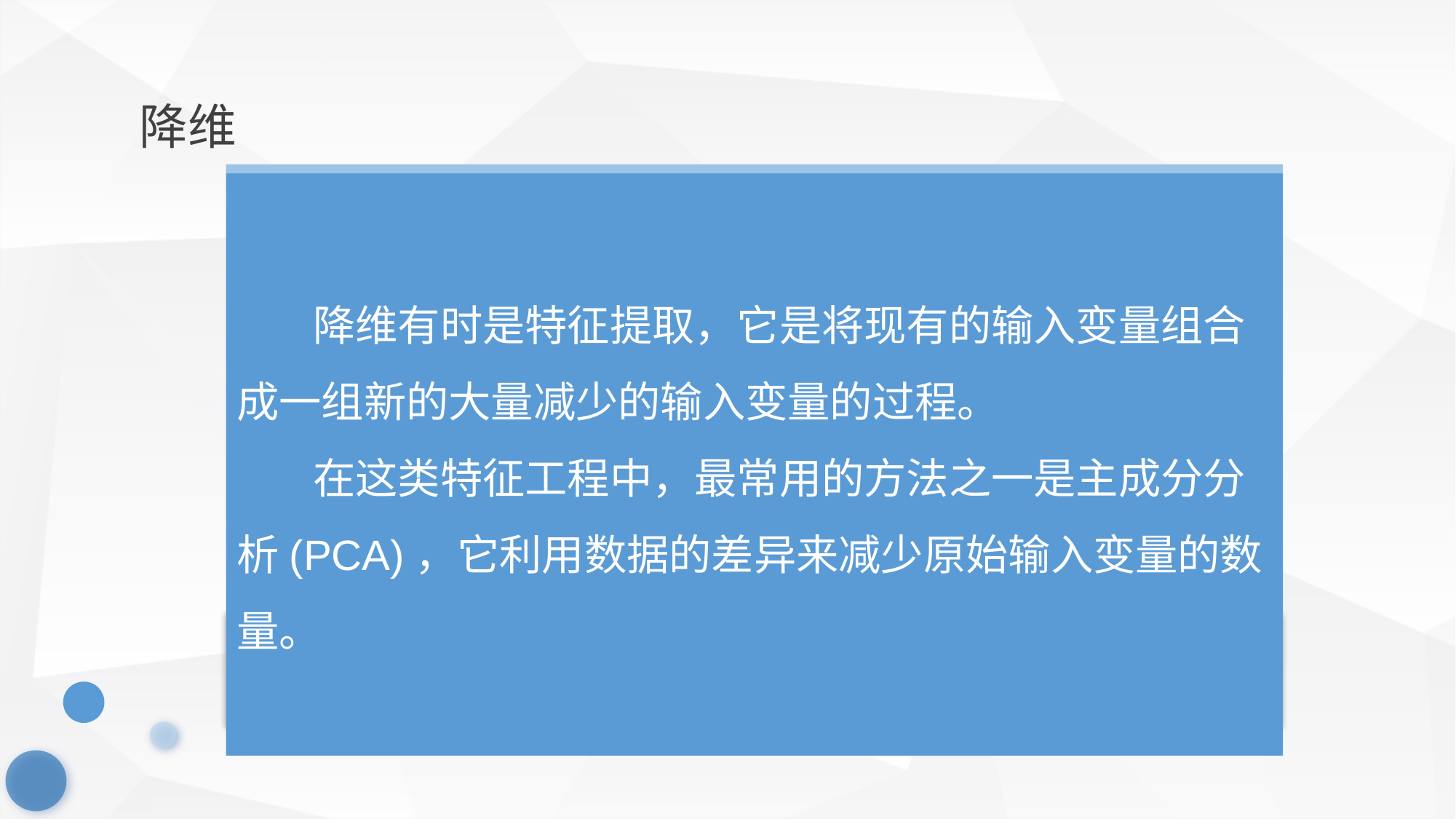

降维

       降维有时是特征提取，它是将现有的输入变量组合成一组新的大量减少的输入变量的过程。
       在这类特征工程中，最常用的方法之一是主成分分析(PCA)，它利用数据的差异来减少原始输入变量的数量。